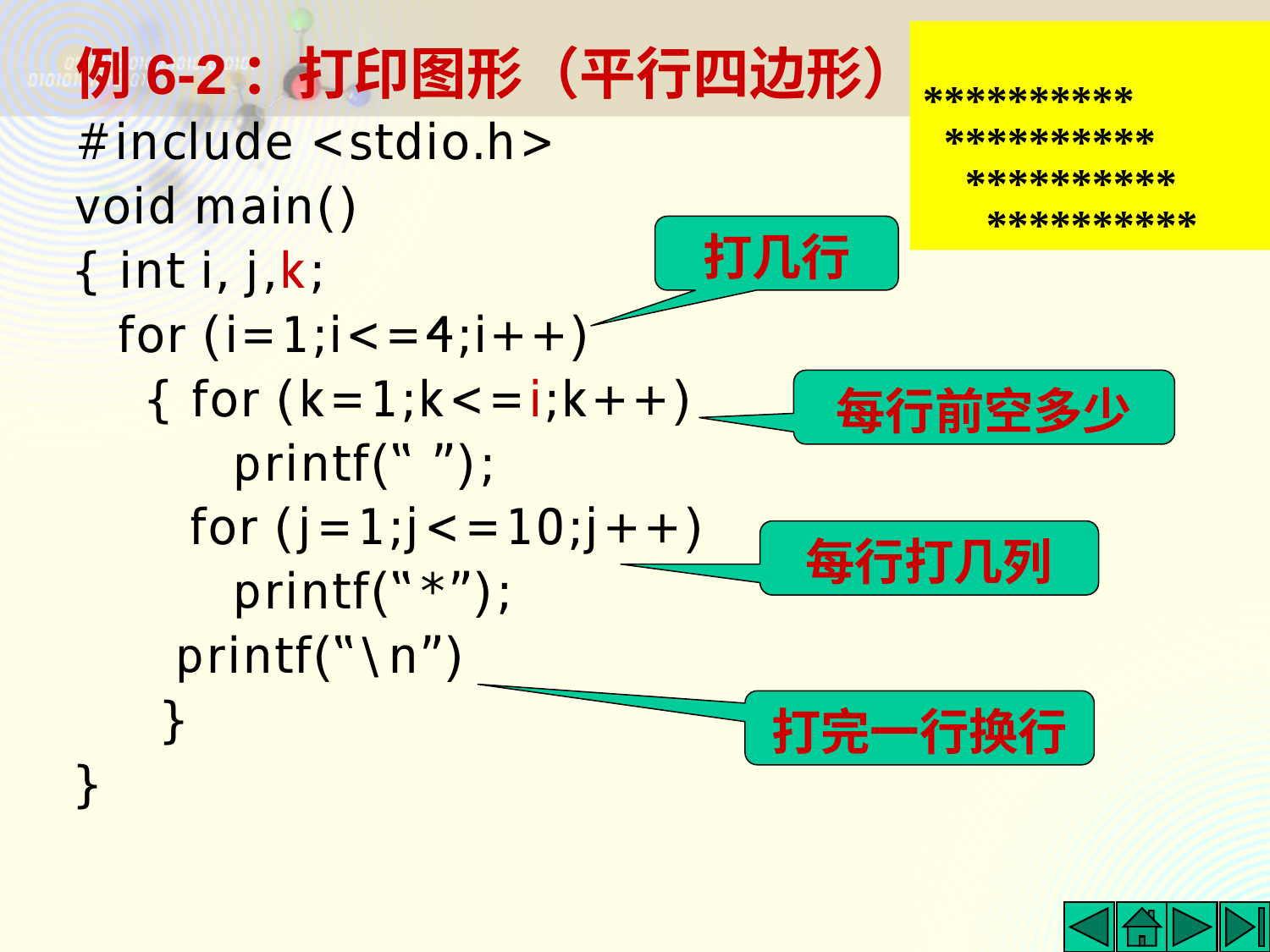

**********
  **********
    **********
      **********
例6-2：打印图形（平行四边形）
#include <stdio.h>
void main()
{ int i, j,k;
   for (i=1;i<=4;i++)
     { for (k=1;k<=i;k++)
           printf(“ ”);
        for (j=1;j<=10;j++)
           printf(“*”);
       printf(“\n”)
      }
}

打几行
每行前空多少
每行打几列
打完一行换行